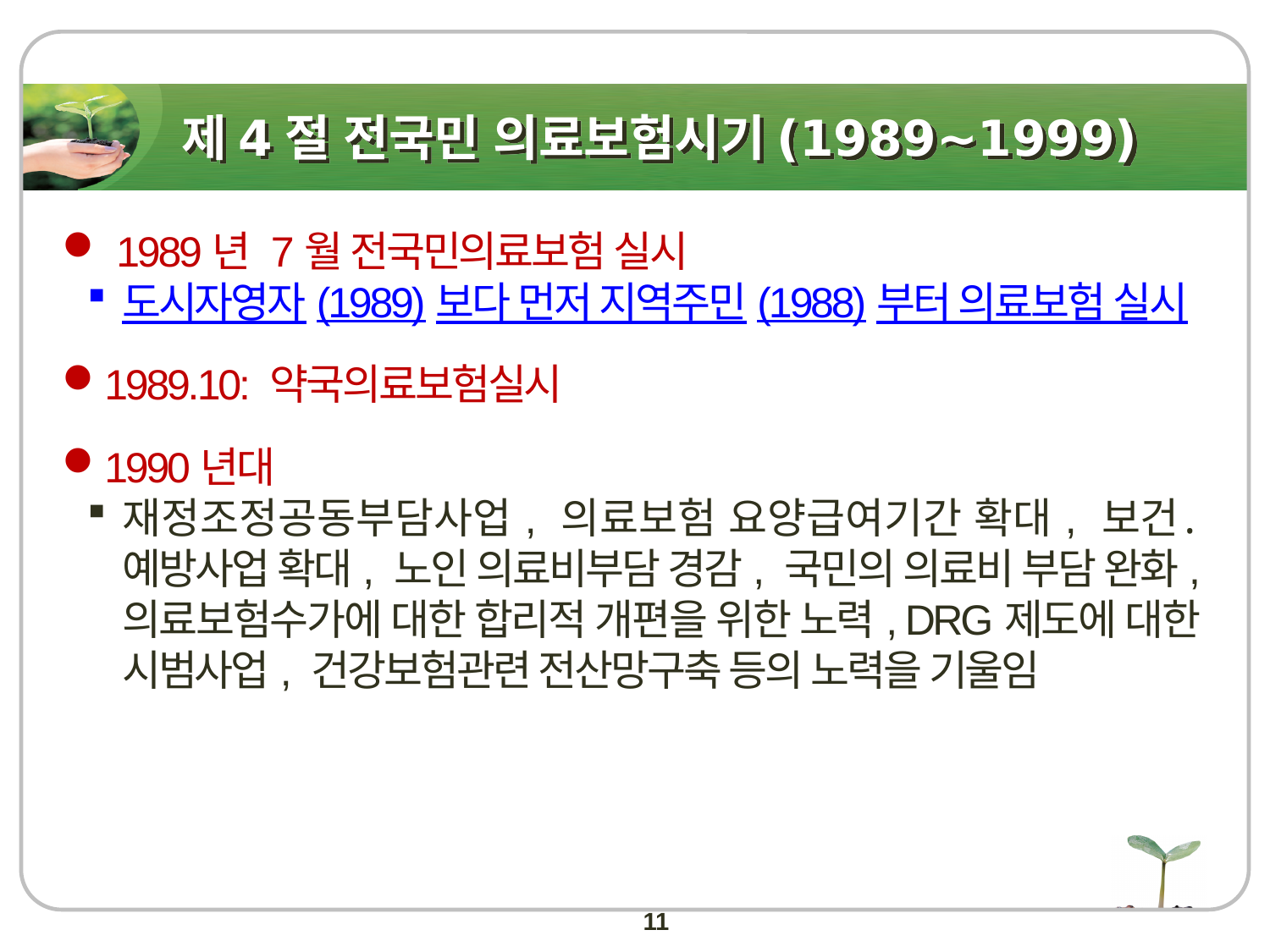

# 제4절 전국민 의료보험시기(1989~1999)
 1989년 7월 전국민의료보험 실시
도시자영자(1989)보다 먼저 지역주민(1988)부터 의료보험 실시
1989.10: 약국의료보험실시
1990년대
재정조정공동부담사업, 의료보험 요양급여기간 확대, 보건․예방사업 확대, 노인 의료비부담 경감, 국민의 의료비 부담 완화, 의료보험수가에 대한 합리적 개편을 위한 노력, DRG제도에 대한 시범사업, 건강보험관련 전산망구축 등의 노력을 기울임
11